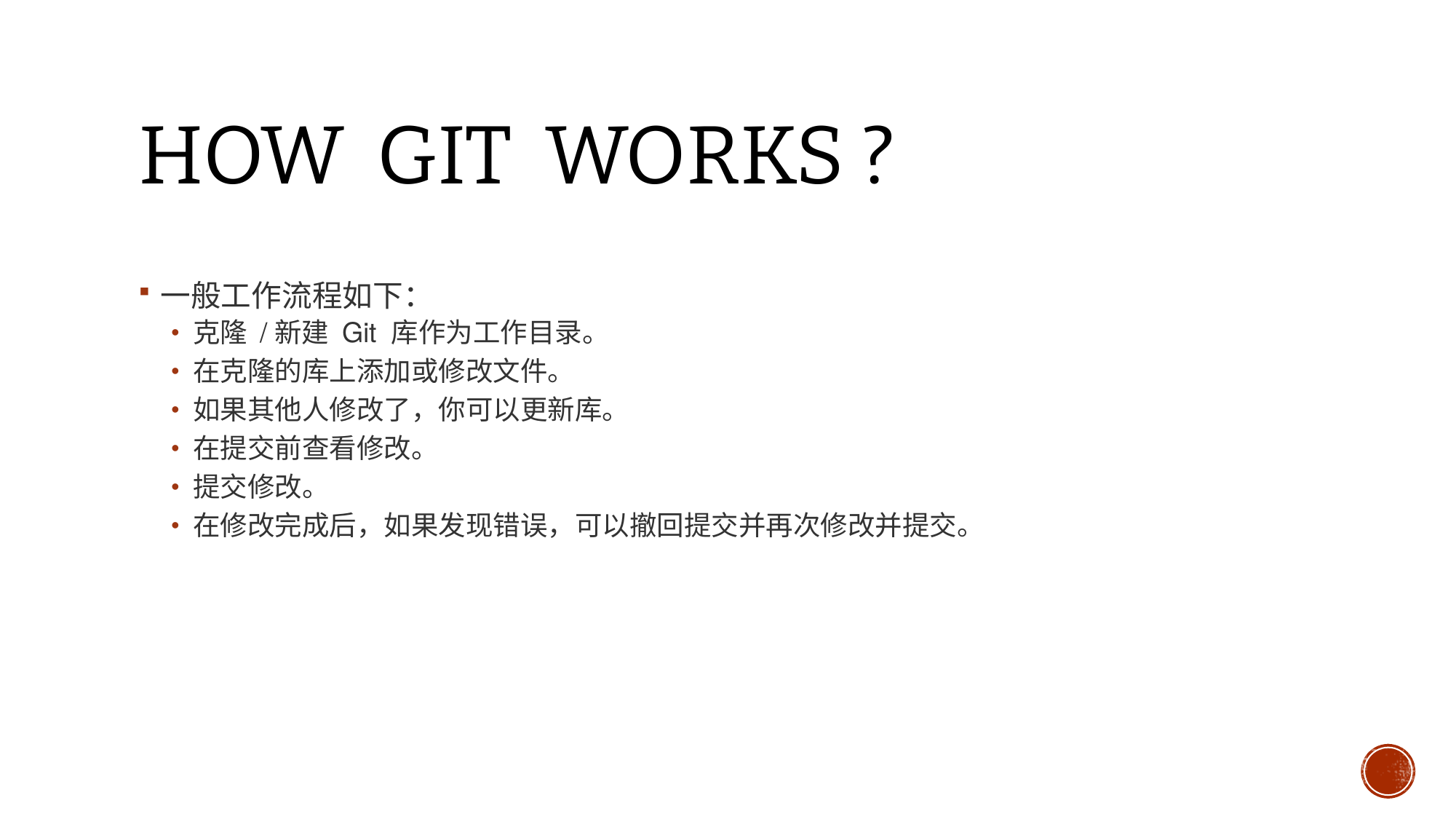

# How  git  works ?
一般工作流程如下：
克隆 /新建 Git 库作为工作目录。
在克隆的库上添加或修改文件。
如果其他人修改了，你可以更新库。
在提交前查看修改。
提交修改。
在修改完成后，如果发现错误，可以撤回提交并再次修改并提交。